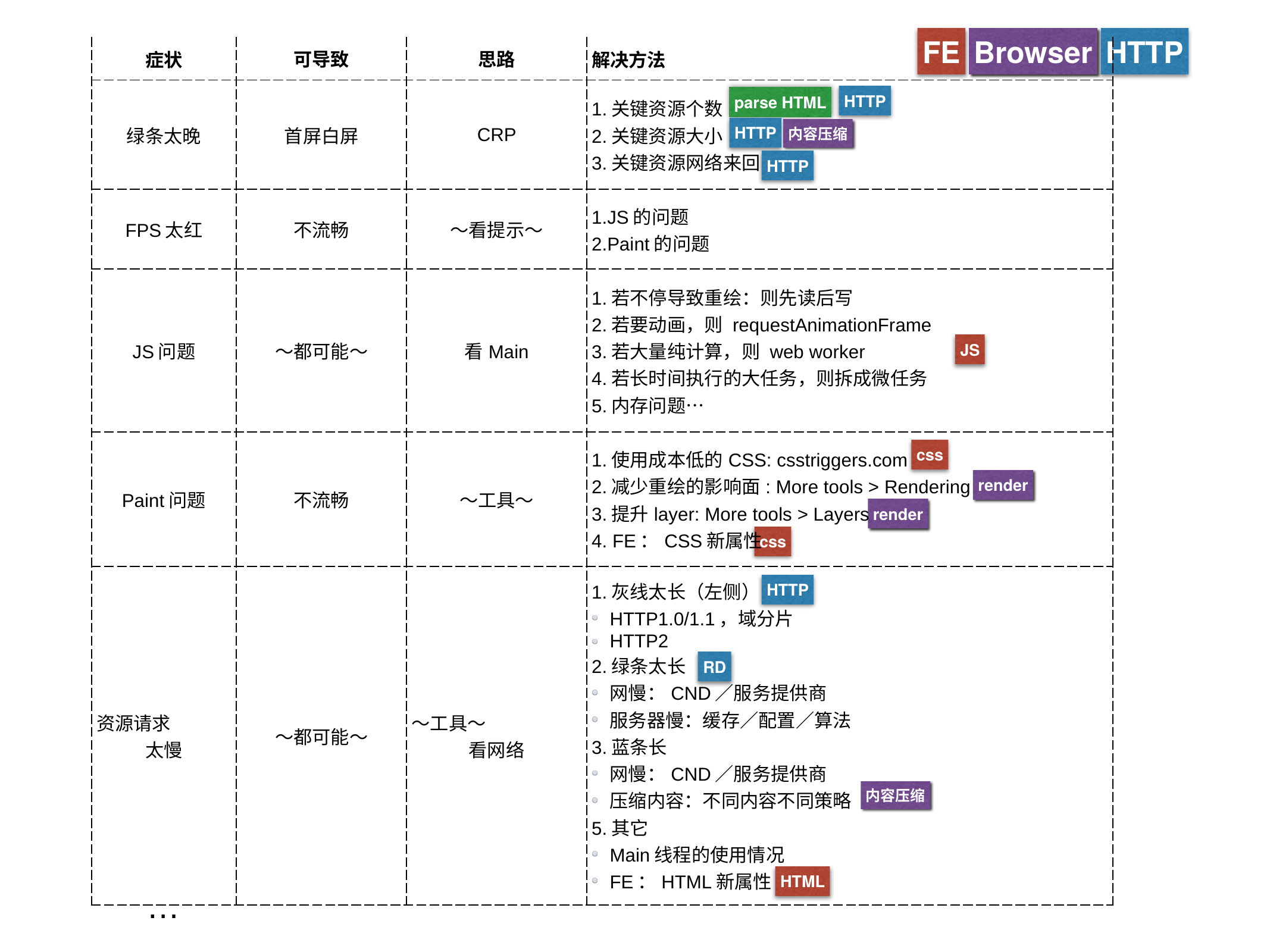

FE
Browser
HTTP
| 症状 | 可导致 | 思路 | 解决方法 |
| --- | --- | --- | --- |
| 绿条太晚 | 首屏白屏 | CRP | 1.关键资源个数 2.关键资源大小 3.关键资源网络来回 |
| FPS太红 | 不流畅 | ～看提示～ | 1.JS的问题 2.Paint的问题 |
| JS问题 | ～都可能～ | 看Main | 1.若不停导致重绘：则先读后写 2.若要动画，则 requestAnimationFrame 3.若大量纯计算，则 web worker 4.若长时间执行的大任务，则拆成微任务 5.内存问题… |
| Paint问题 | 不流畅 | ～工具～ | 1.使用成本低的CSS: csstriggers.com 2.减少重绘的影响面: More tools > Rendering 3.提升layer: More tools > Layers 4. FE：CSS新属性 |
| 资源请求 太慢 | ～都可能～ | ～工具～ 看网络 | 1.灰线太长（左侧） HTTP1.0/1.1，域分片 HTTP2 2.绿条太长 网慢：CND／服务提供商 服务器慢：缓存／配置／算法 3.蓝条长 网慢：CND／服务提供商 压缩内容：不同内容不同策略 5.其它 Main线程的使用情况 FE：HTML新属性 |
HTTP
parse HTML
HTTP
内容压缩
HTTP
JS
css
render
render
css
HTTP
RD
内容压缩
HTML
…